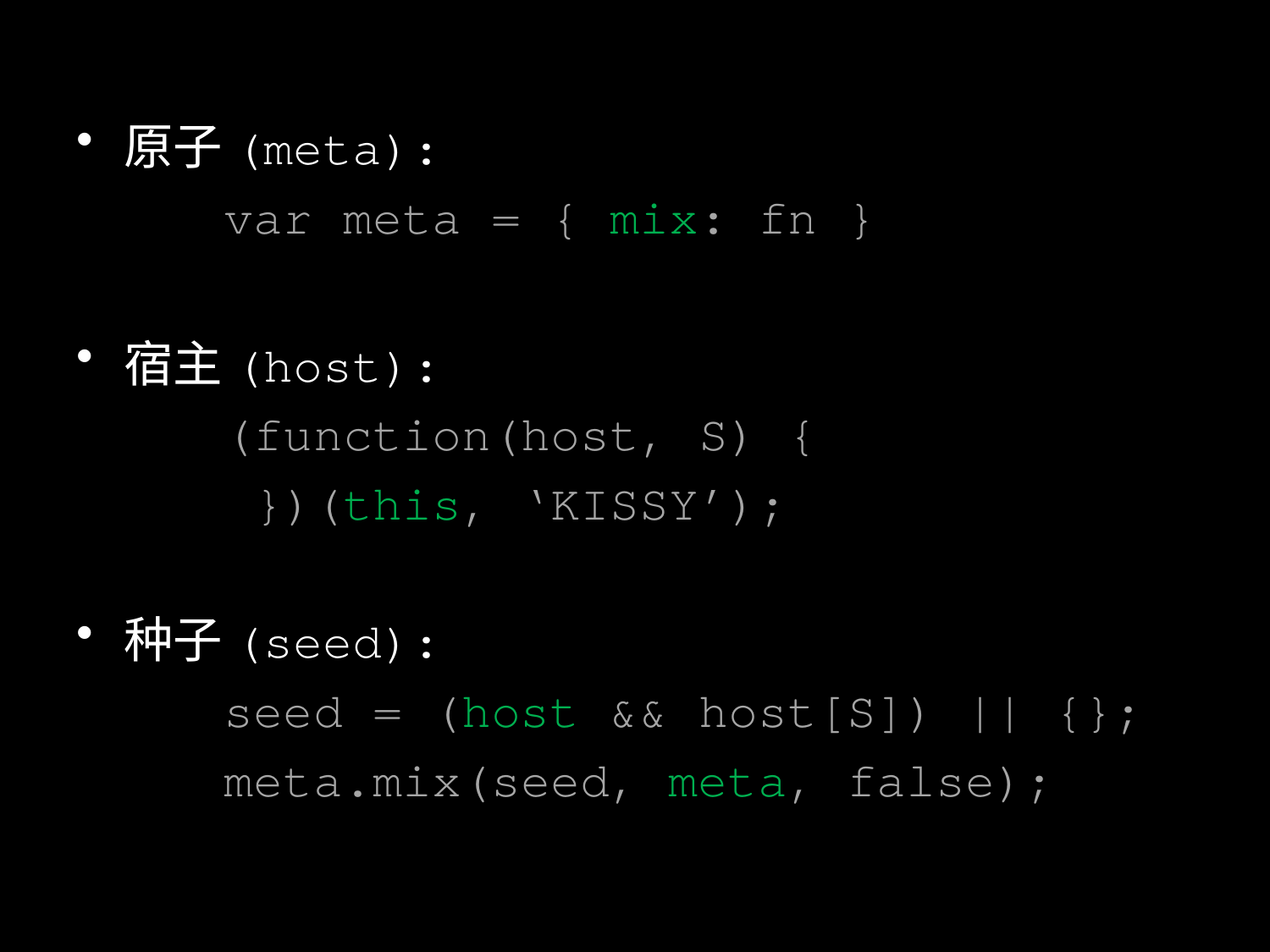

原子(meta):
     var meta = { mix: fn }

宿主(host):
     (function(host, S) {
      })(this, ‘KISSY’);

种子(seed):
     seed = (host && host[S]) || {};
     meta.mix(seed, meta, false);